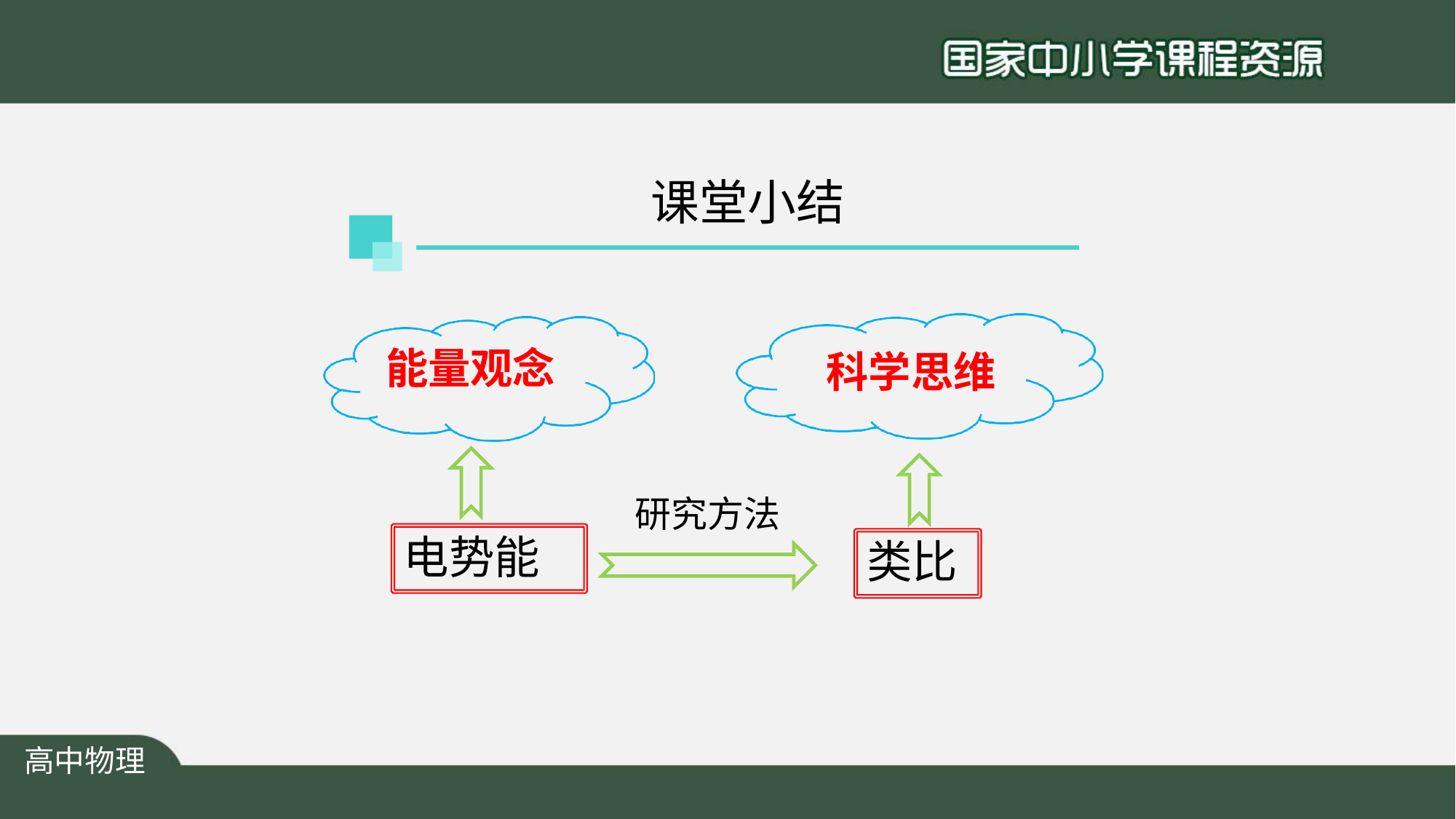

# 课堂小结

能量观念
科学思维

研究方法

电势能

类比

高中物理